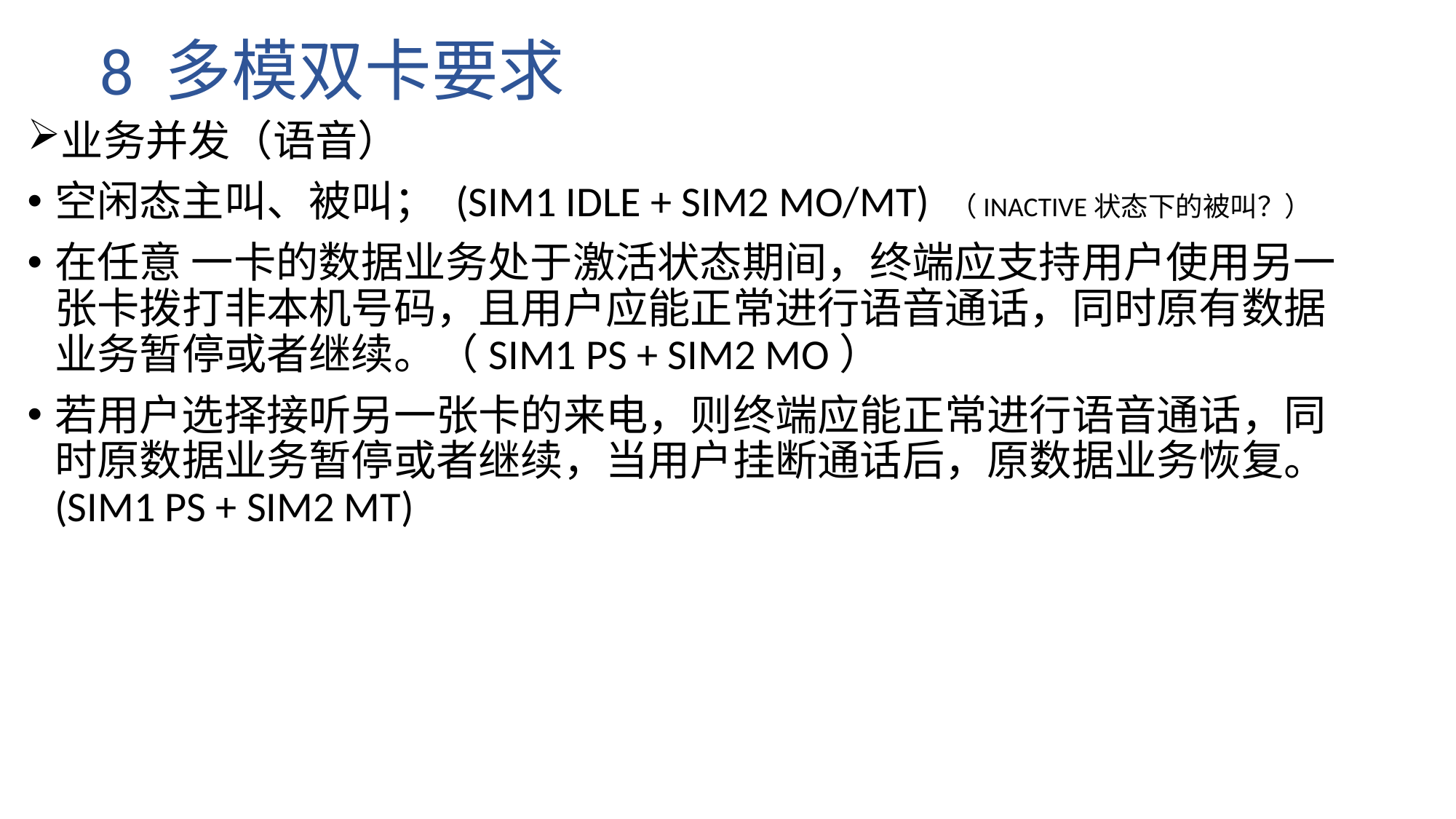

# 8 多模双卡要求
业务并发（语音）
空闲态主叫、被叫； (SIM1 IDLE + SIM2 MO/MT) （INACTIVE状态下的被叫？）
在任意 一卡的数据业务处于激活状态期间，终端应支持用户使用另一张卡拨打非本机号码，且用户应能正常进行语音通话，同时原有数据业务暂停或者继续。（SIM1 PS + SIM2 MO）
若用户选择接听另一张卡的来电，则终端应能正常进行语音通话，同时原数据业务暂停或者继续，当用户挂断通话后，原数据业务恢复。(SIM1 PS + SIM2 MT)